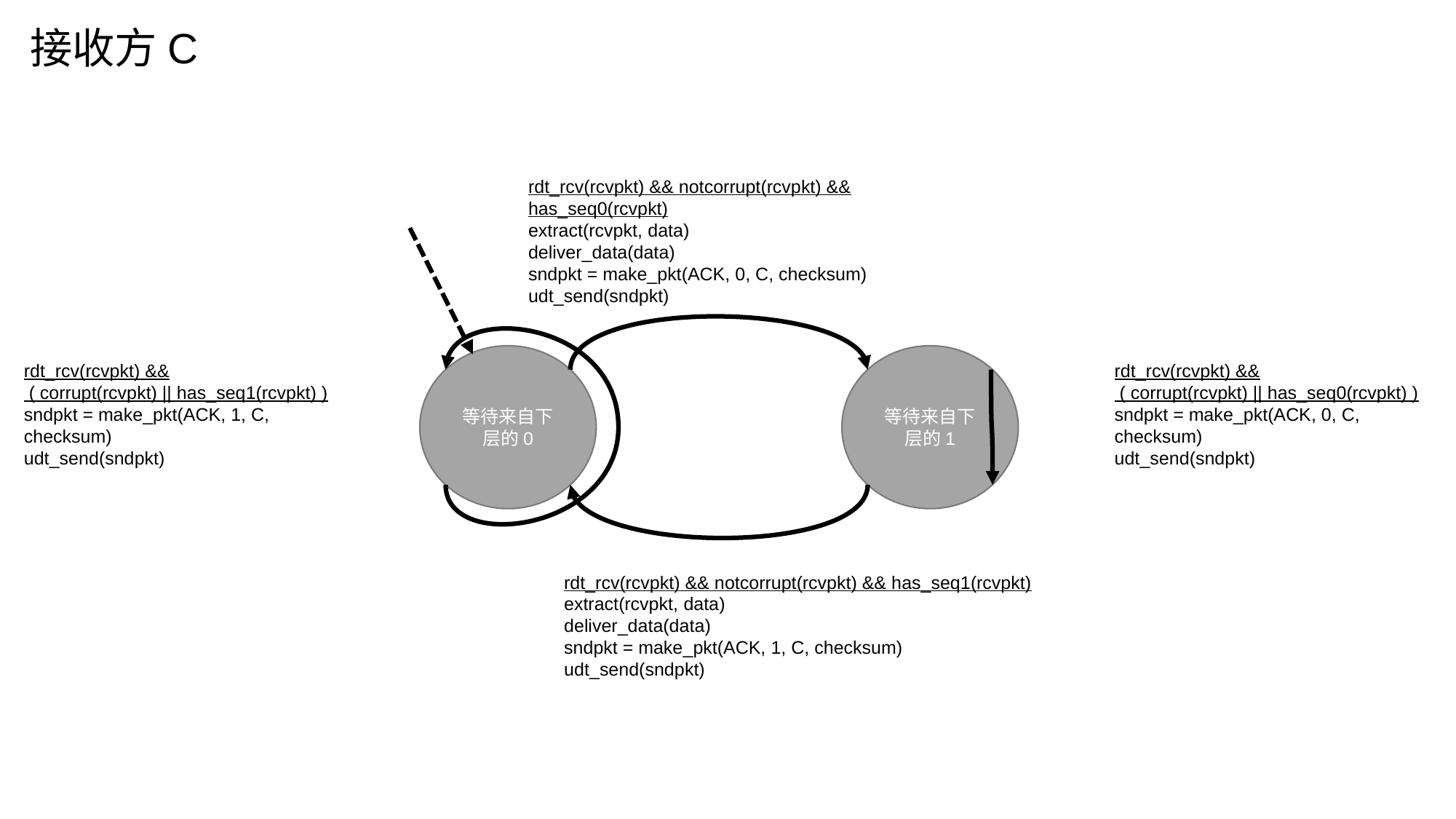

接收方C
rdt_rcv(rcvpkt) && notcorrupt(rcvpkt) && has_seq0(rcvpkt)
extract(rcvpkt, data)
deliver_data(data)
sndpkt = make_pkt(ACK, 0, C, checksum)
udt_send(sndpkt)
等待来自下层的1
等待来自下层的0
rdt_rcv(rcvpkt) &&
 ( corrupt(rcvpkt) || has_seq1(rcvpkt) )
sndpkt = make_pkt(ACK, 1, C, checksum)
udt_send(sndpkt)
rdt_rcv(rcvpkt) &&
 ( corrupt(rcvpkt) || has_seq0(rcvpkt) )
sndpkt = make_pkt(ACK, 0, C, checksum)
udt_send(sndpkt)
rdt_rcv(rcvpkt) && notcorrupt(rcvpkt) && has_seq1(rcvpkt)
extract(rcvpkt, data)
deliver_data(data)
sndpkt = make_pkt(ACK, 1, C, checksum)
udt_send(sndpkt)